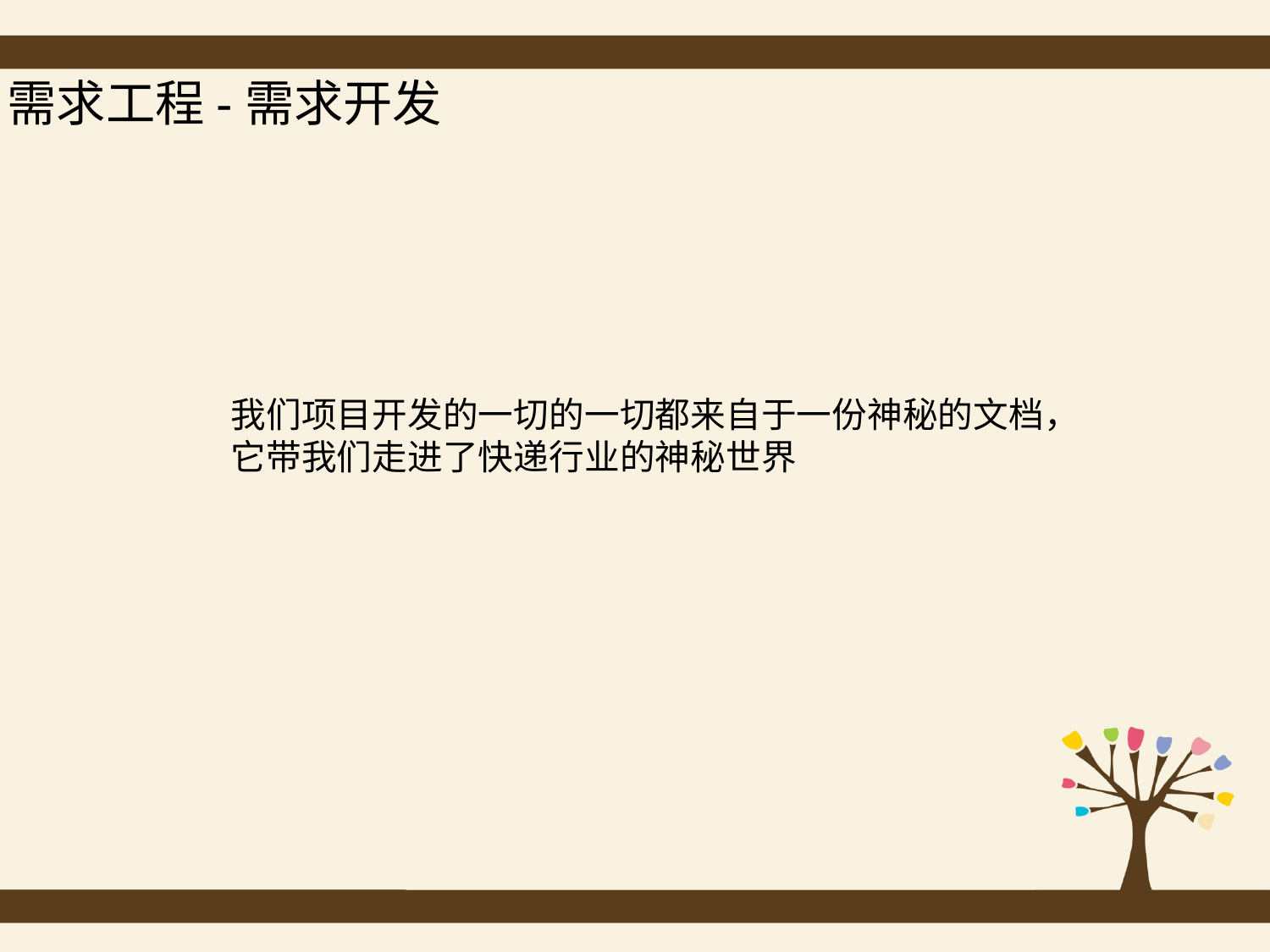

需求工程-需求开发
我们项目开发的一切的一切都来自于一份神秘的文档，
它带我们走进了快递行业的神秘世界